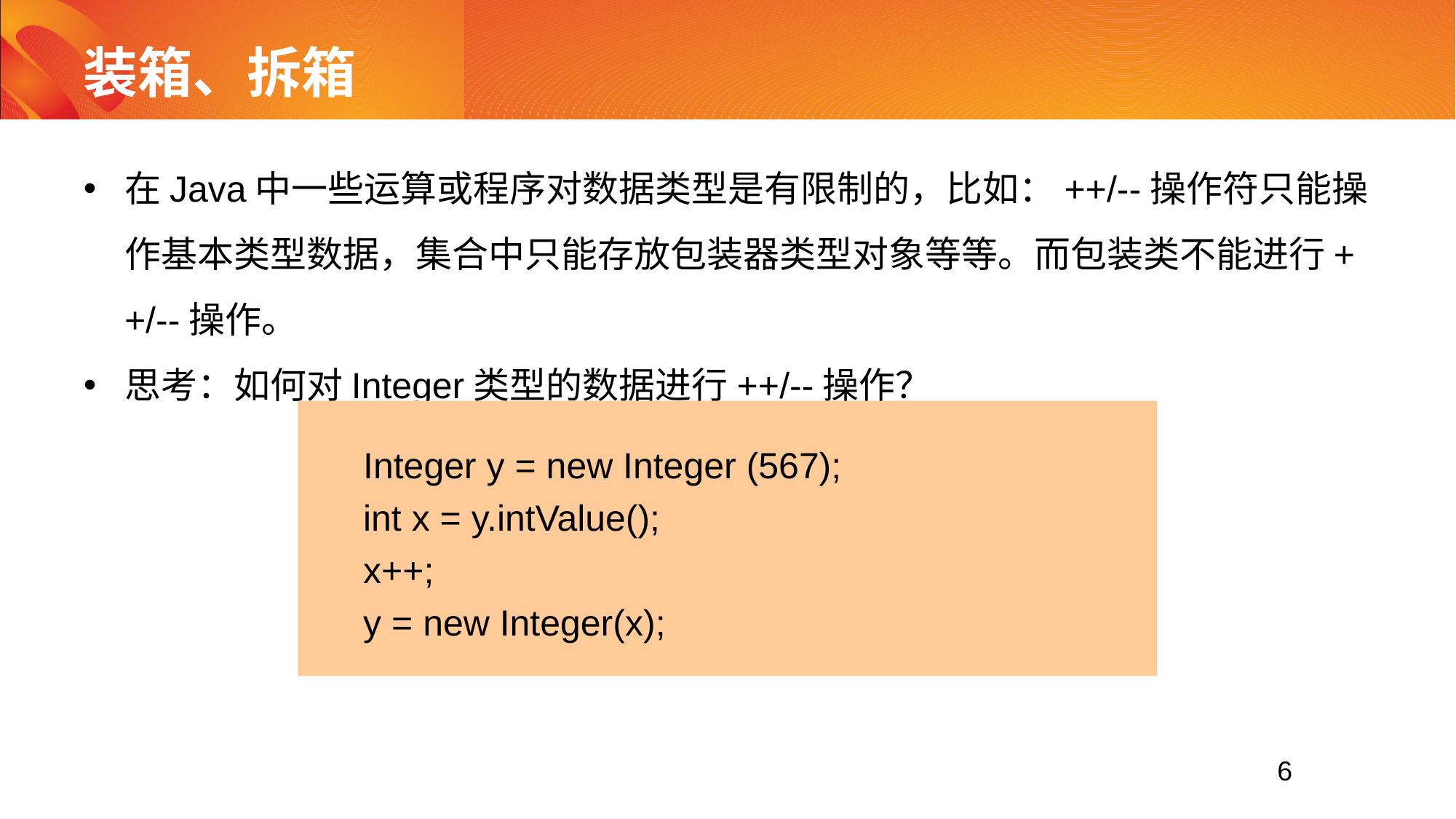

# 装箱、拆箱
在Java中一些运算或程序对数据类型是有限制的，比如：++/--操作符只能操作基本类型数据，集合中只能存放包装器类型对象等等。而包装类不能进行++/--操作。
思考：如何对Integer类型的数据进行++/--操作？
Integer y = new Integer (567);
int x = y.intValue();
x++;
y = new Integer(x);